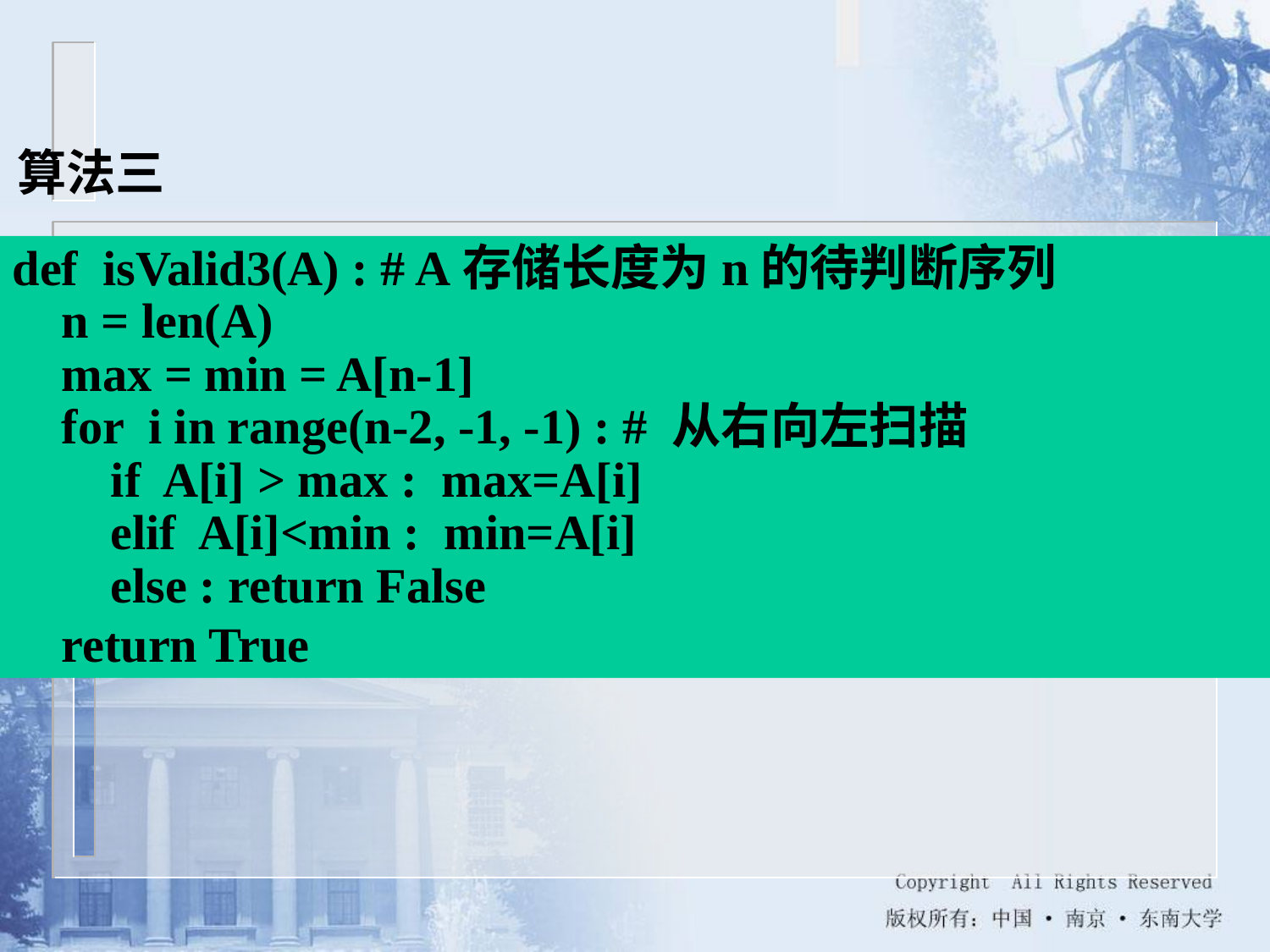

算法三
def  isValid3(A) : # A存储长度为n的待判断序列
    n = len(A)
    max = min = A[n-1]
    for  i in range(n-2, -1, -1) : # 从右向左扫描
        if  A[i] > max :  max=A[i]
        elif  A[i]<min :  min=A[i]
        else : return False
    return True